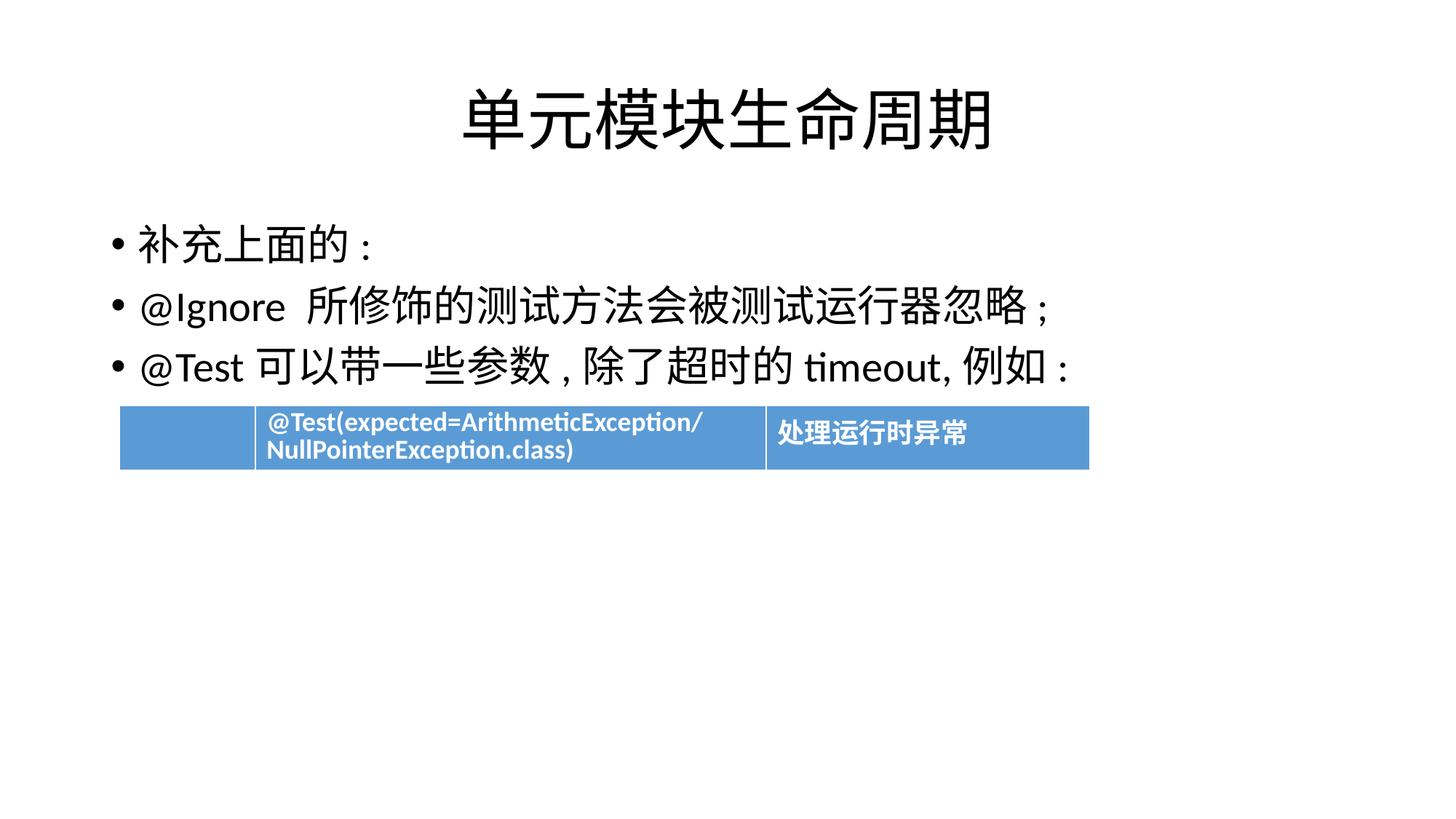

# 单元模块生命周期
补充上面的:
@Ignore 所修饰的测试方法会被测试运行器忽略;
@Test可以带一些参数,除了超时的timeout,例如:

|  | @Test(expected=ArithmeticException/NullPointerException.class) | 处理运行时异常 |
| --- | --- | --- |